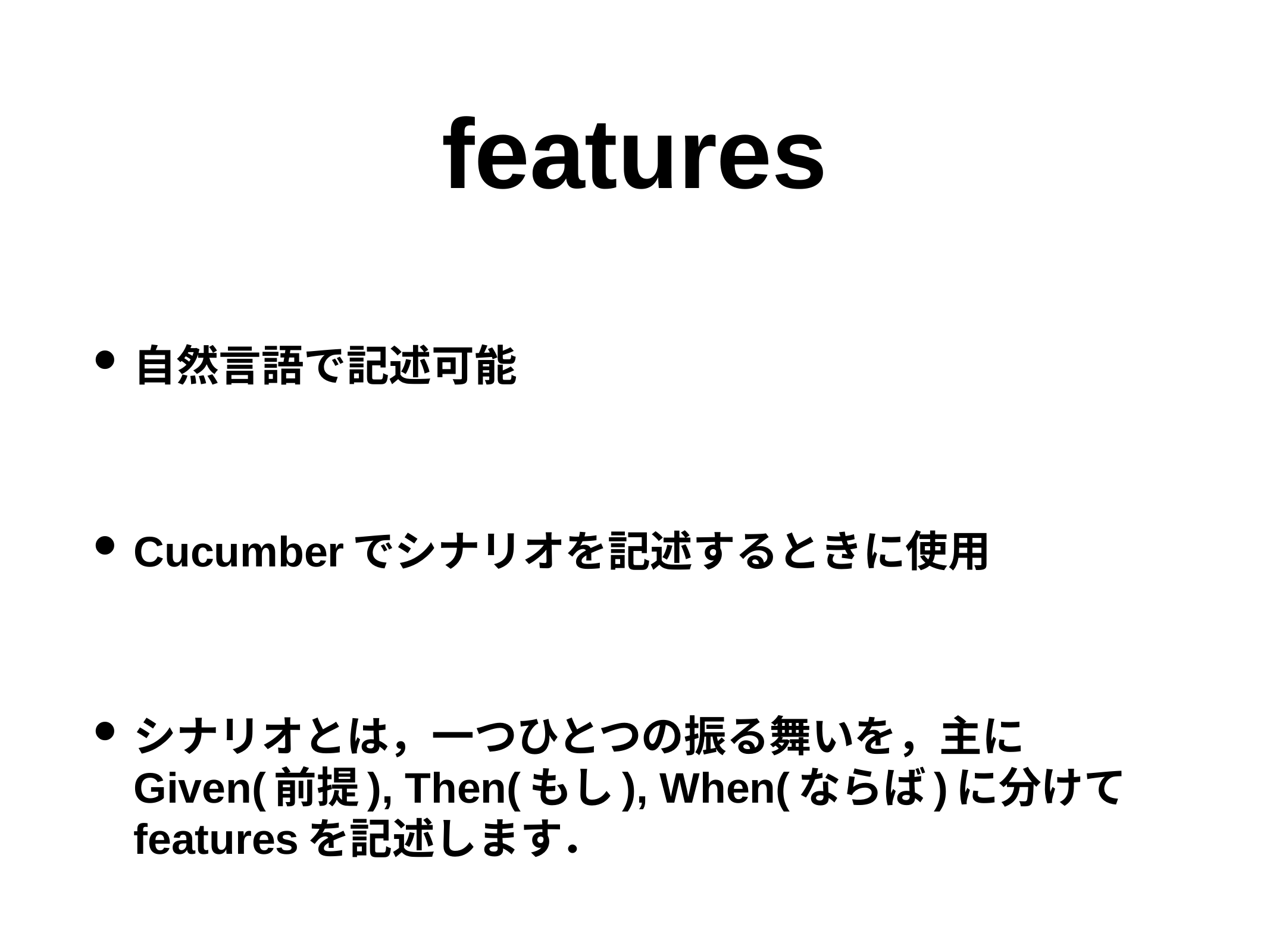

# features

自然言語で記述可能

Cucumberでシナリオを記述するときに使用

シナリオとは，一つひとつの振る舞いを，主にGiven(前提), Then(もし), When(ならば)に分けてfeaturesを記述します．